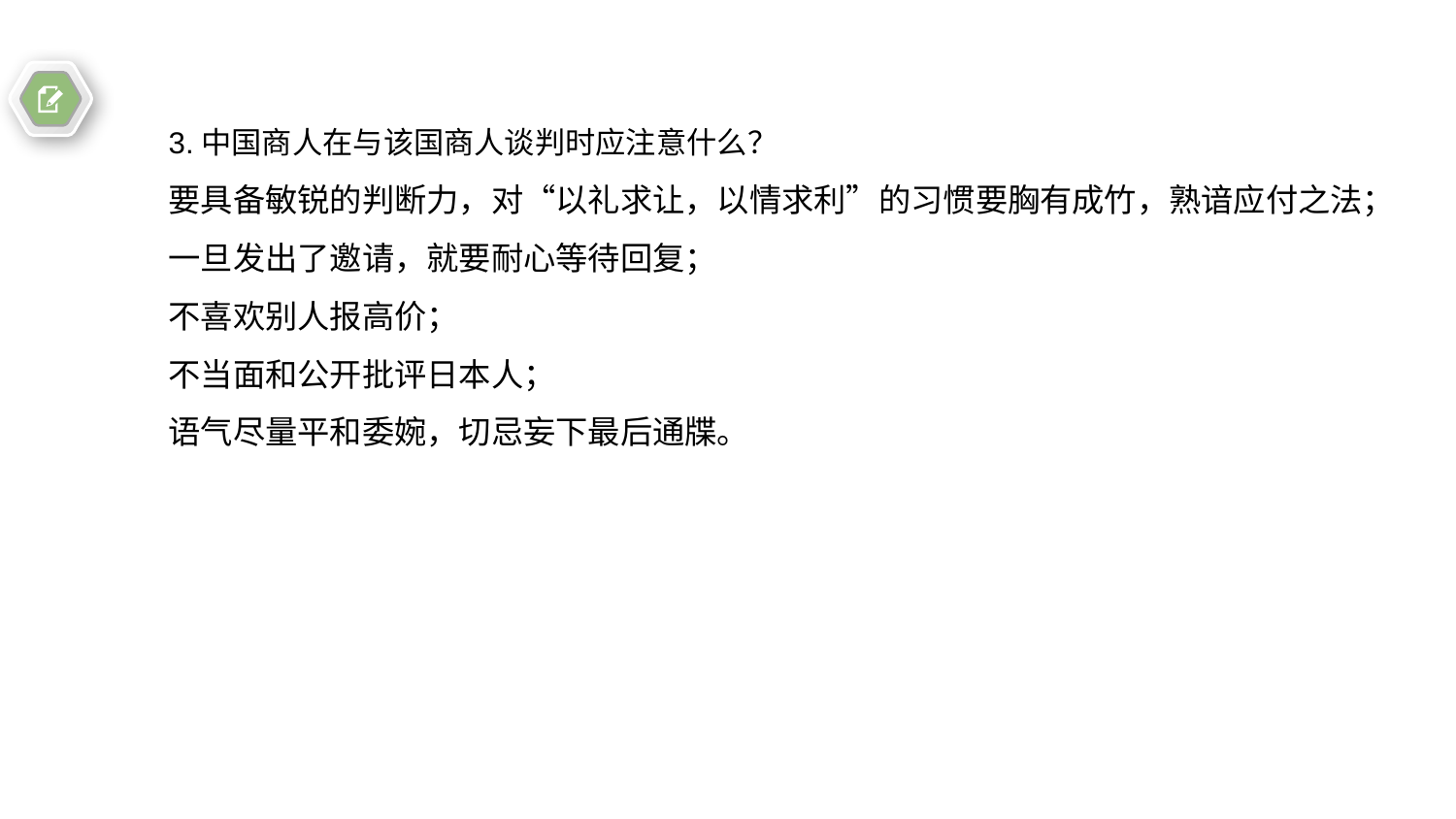

3.中国商人在与该国商人谈判时应注意什么？
要具备敏锐的判断力，对“以礼求让，以情求利”的习惯要胸有成竹，熟谙应付之法；
一旦发出了邀请，就要耐心等待回复；
不喜欢别人报高价；
不当面和公开批评日本人；
语气尽量平和委婉，切忌妄下最后通牒。